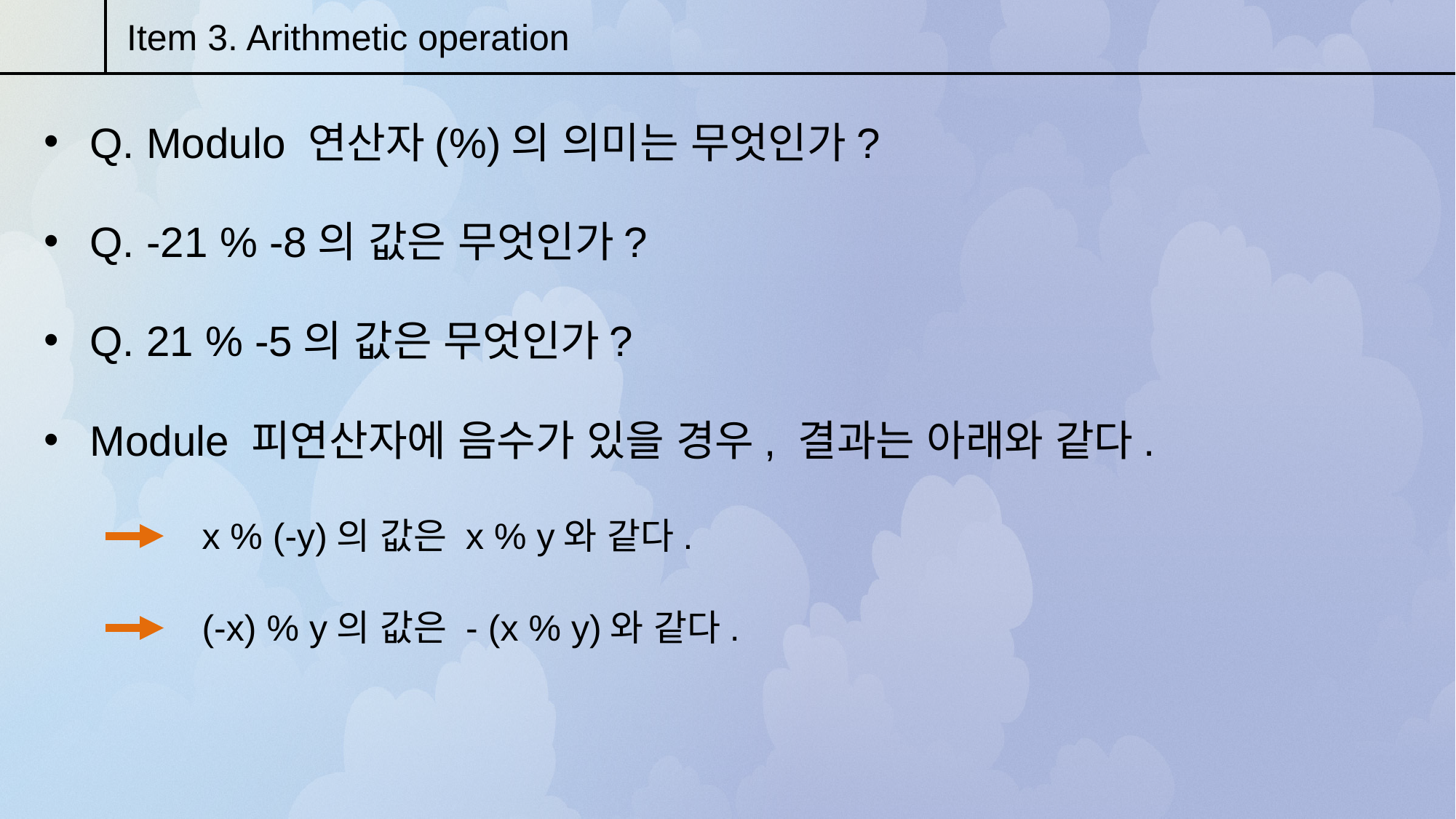

Item 3. Arithmetic operation
 Q. Modulo 연산자(%)의 의미는 무엇인가?
 Q. -21 % -8의 값은 무엇인가?
 Q. 21 % -5의 값은 무엇인가?
 Module 피연산자에 음수가 있을 경우, 결과는 아래와 같다.
x % (-y)의 값은 x % y와 같다.
(-x) % y의 값은 - (x % y)와 같다.